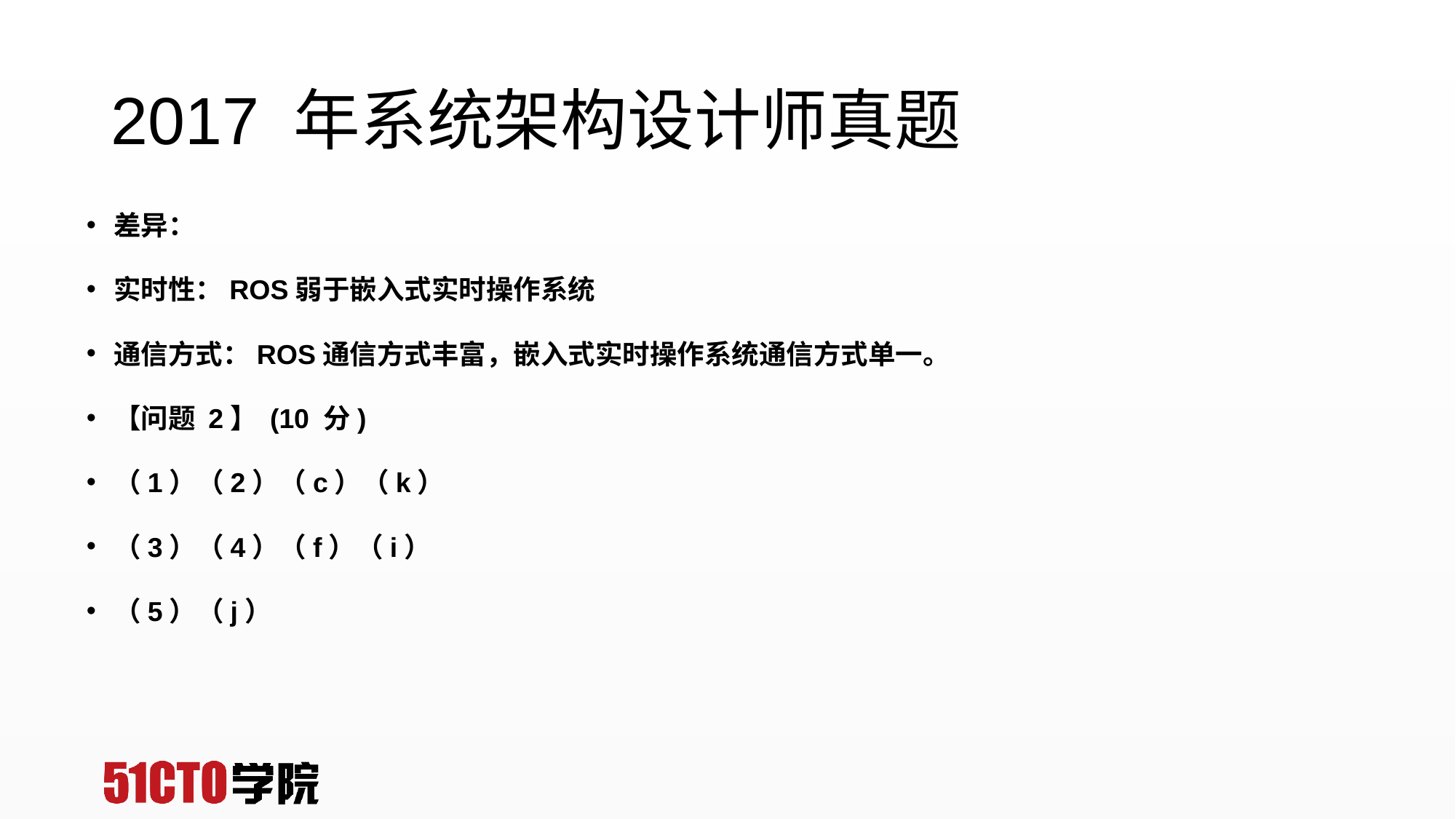

# 2017 年系统架构设计师真题
差异：
实时性：ROS弱于嵌入式实时操作系统
通信方式：ROS通信方式丰富，嵌入式实时操作系统通信方式单一。
【问题 2】 (10 分)
（1）（2）（c）（k）
（3）（4）（f）（i）
（5）（j）